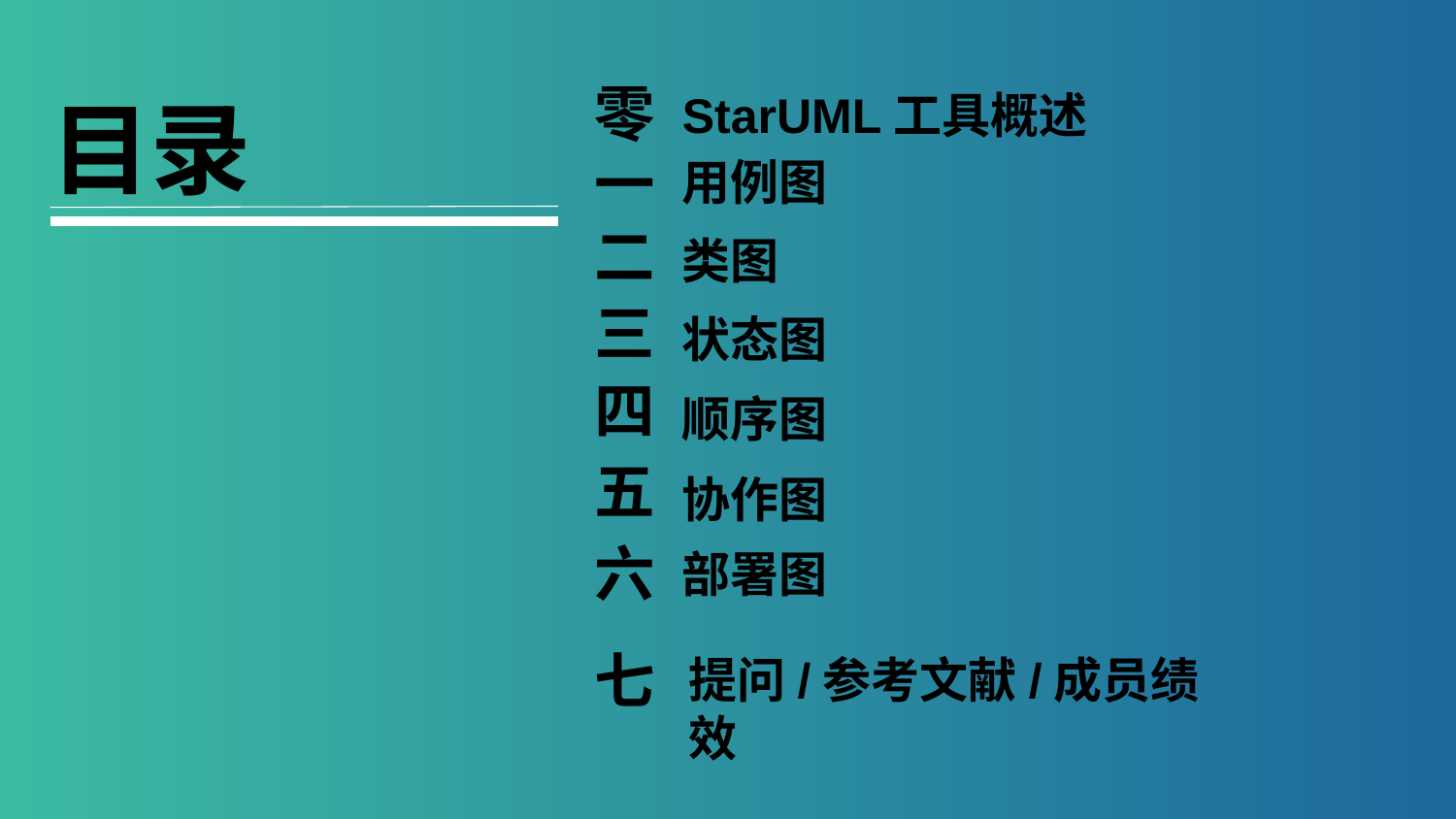

零
StarUML工具概述
目录
一
用例图
二
类图
三
状态图
四
顺序图
五
协作图
六
部署图
七
提问/参考文献/成员绩效